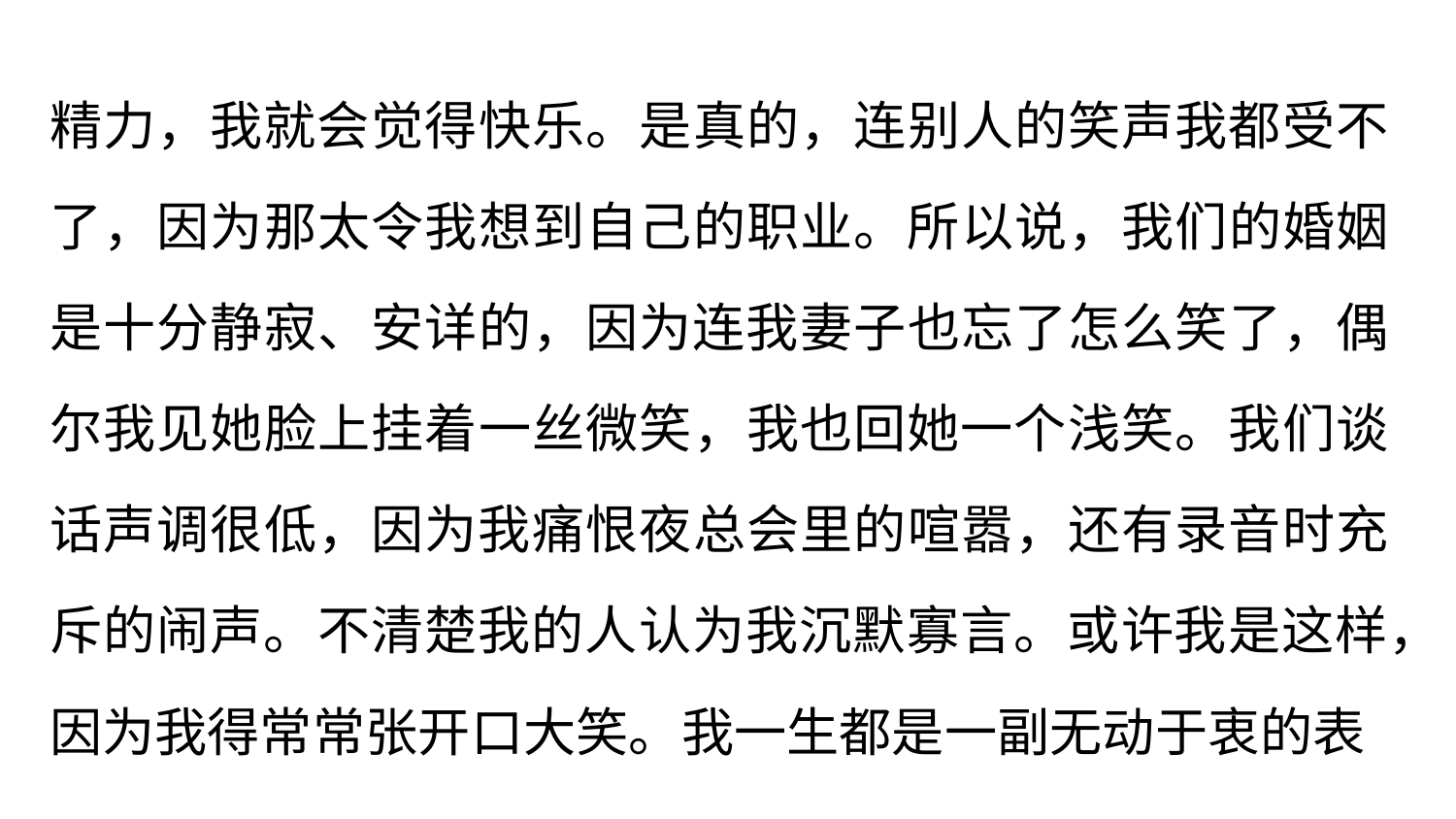

精力，我就会觉得快乐。是真的，连别人的笑声我都受不了，因为那太令我想到自己的职业。所以说，我们的婚姻是十分静寂、安详的，因为连我妻子也忘了怎么笑了，偶尔我见她脸上挂着一丝微笑，我也回她一个浅笑。我们谈话声调很低，因为我痛恨夜总会里的喧嚣，还有录音时充斥的闹声。不清楚我的人认为我沉默寡言。或许我是这样，因为我得常常张开口大笑。我一生都是一副无动于衷的表